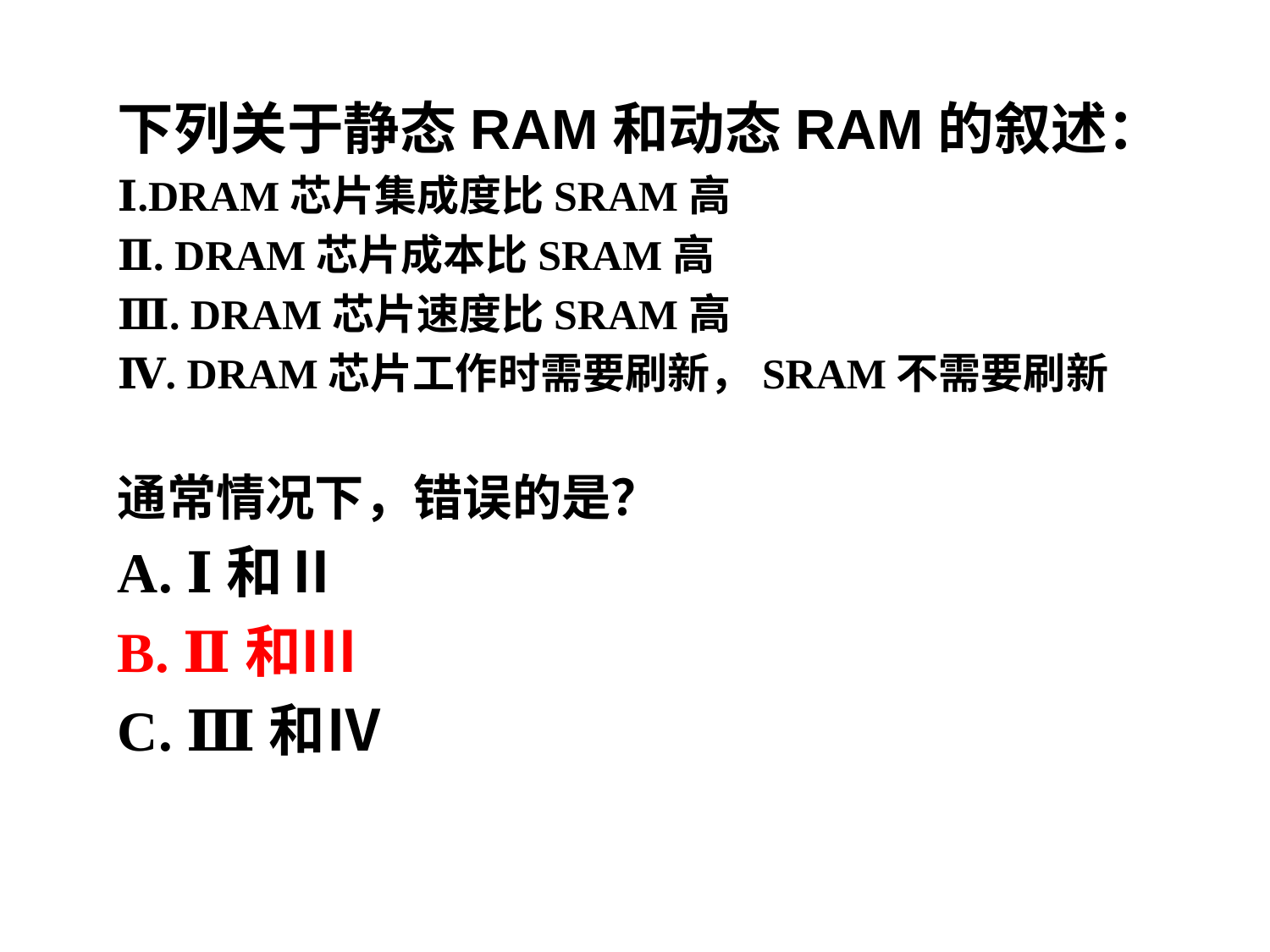

下列关于静态RAM和动态RAM的叙述：
Ⅰ.DRAM芯片集成度比SRAM高
Ⅱ. DRAM芯片成本比SRAM高
Ⅲ. DRAM芯片速度比SRAM高
Ⅳ. DRAM芯片工作时需要刷新，SRAM不需要刷新

通常情况下，错误的是？
A. Ⅰ和Ⅱ
B. Ⅱ和Ⅲ
C. Ⅲ和Ⅳ